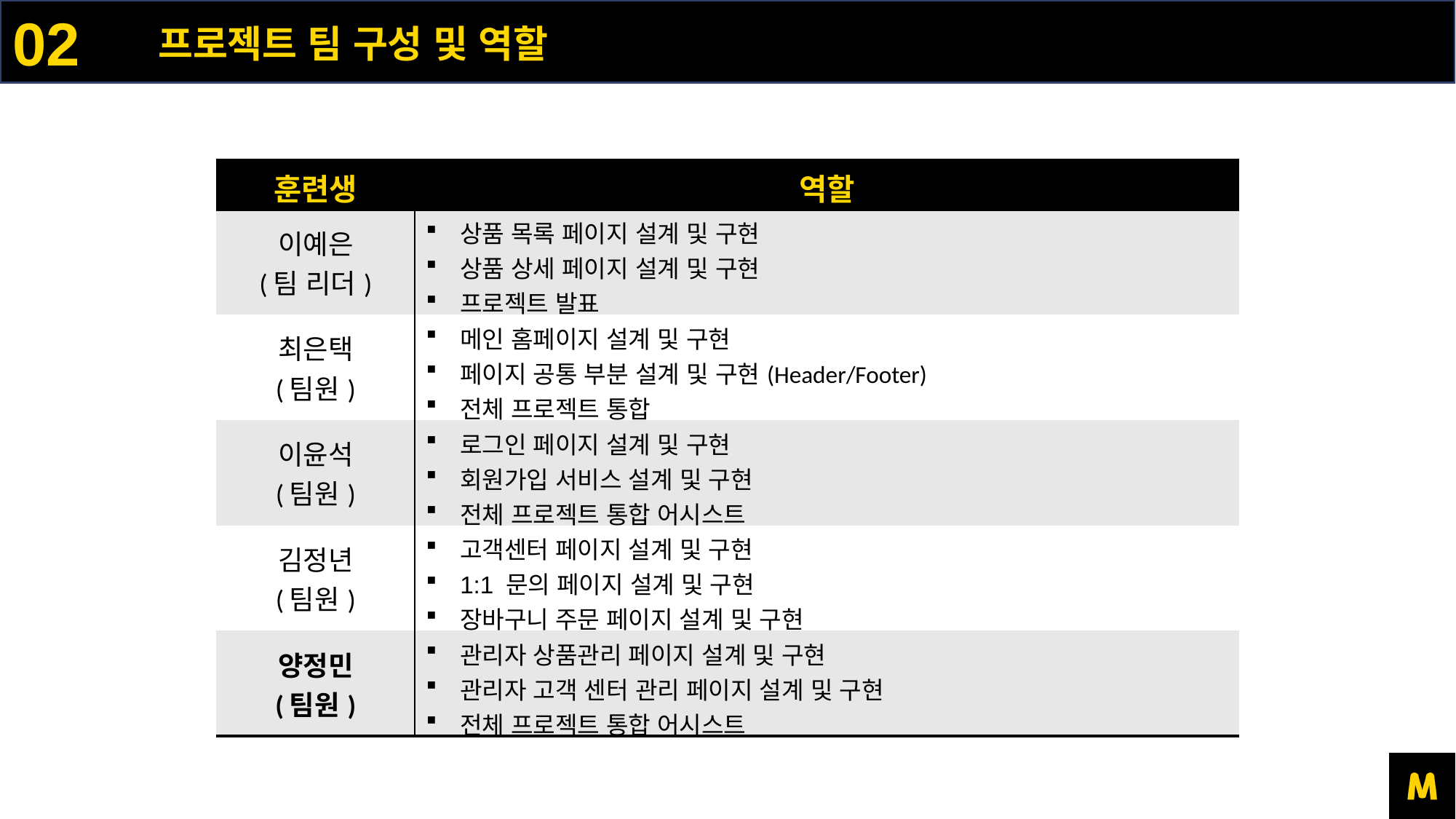

02
프로젝트 팀 구성 및 역할
| 훈련생 | 역할 |
| --- | --- |
| 이예은 (팀 리더) | 상품 목록 페이지 설계 및 구현 상품 상세 페이지 설계 및 구현 프로젝트 발표 |
| 최은택 (팀원) | 메인 홈페이지 설계 및 구현 페이지 공통 부분 설계 및 구현(Header/Footer) 전체 프로젝트 통합 |
| 이윤석 (팀원) | 로그인 페이지 설계 및 구현 회원가입 서비스 설계 및 구현 전체 프로젝트 통합 어시스트 |
| 김정년 (팀원) | 고객센터 페이지 설계 및 구현 1:1 문의 페이지 설계 및 구현 장바구니 주문 페이지 설계 및 구현 |
| 양정민 (팀원) | 관리자 상품관리 페이지 설계 및 구현 관리자 고객 센터 관리 페이지 설계 및 구현 전체 프로젝트 통합 어시스트 |